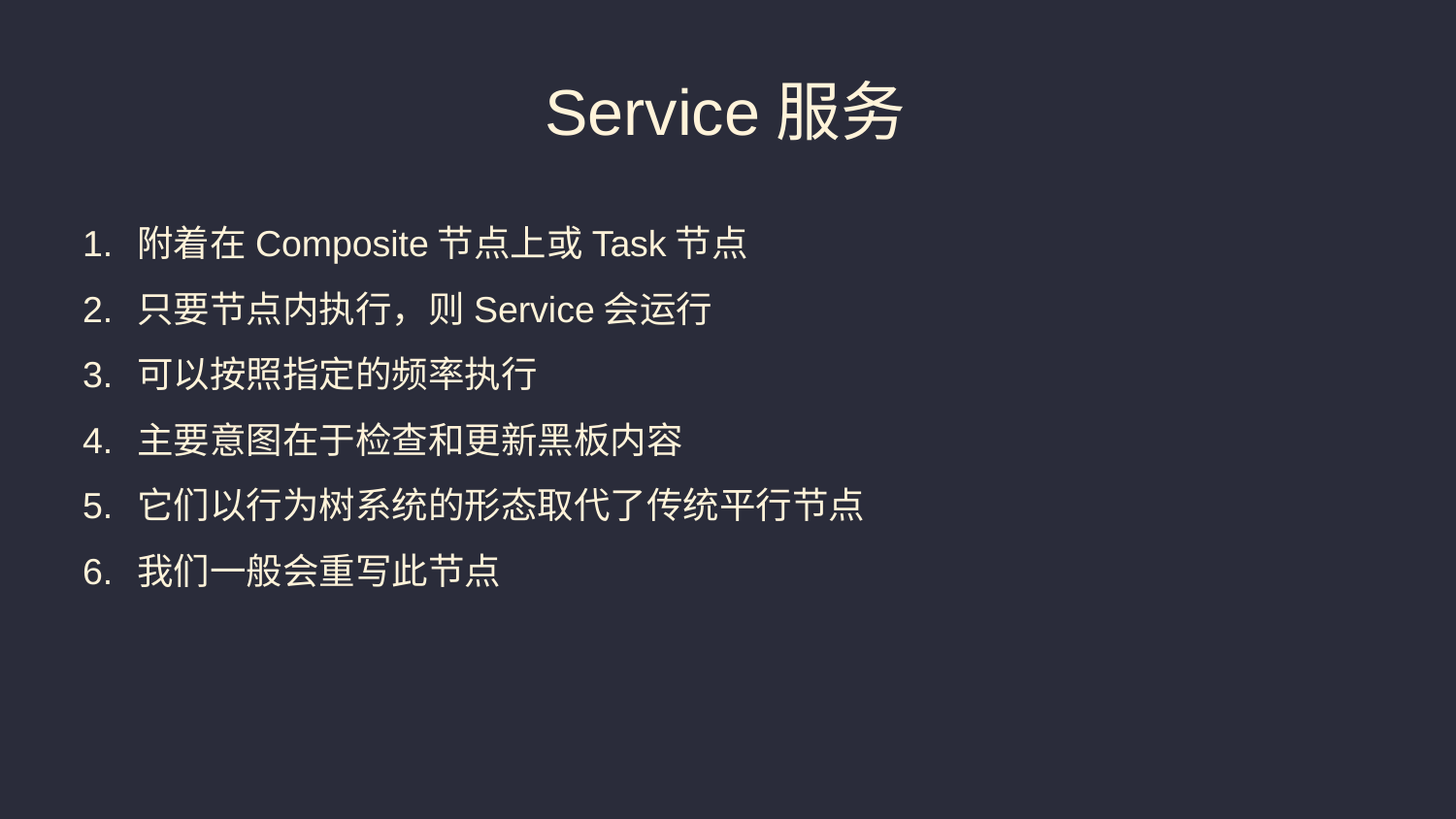

Service服务
附着在Composite节点上或Task节点
只要节点内执行，则Service会运行
可以按照指定的频率执行
主要意图在于检查和更新黑板内容
它们以行为树系统的形态取代了传统平行节点
我们一般会重写此节点